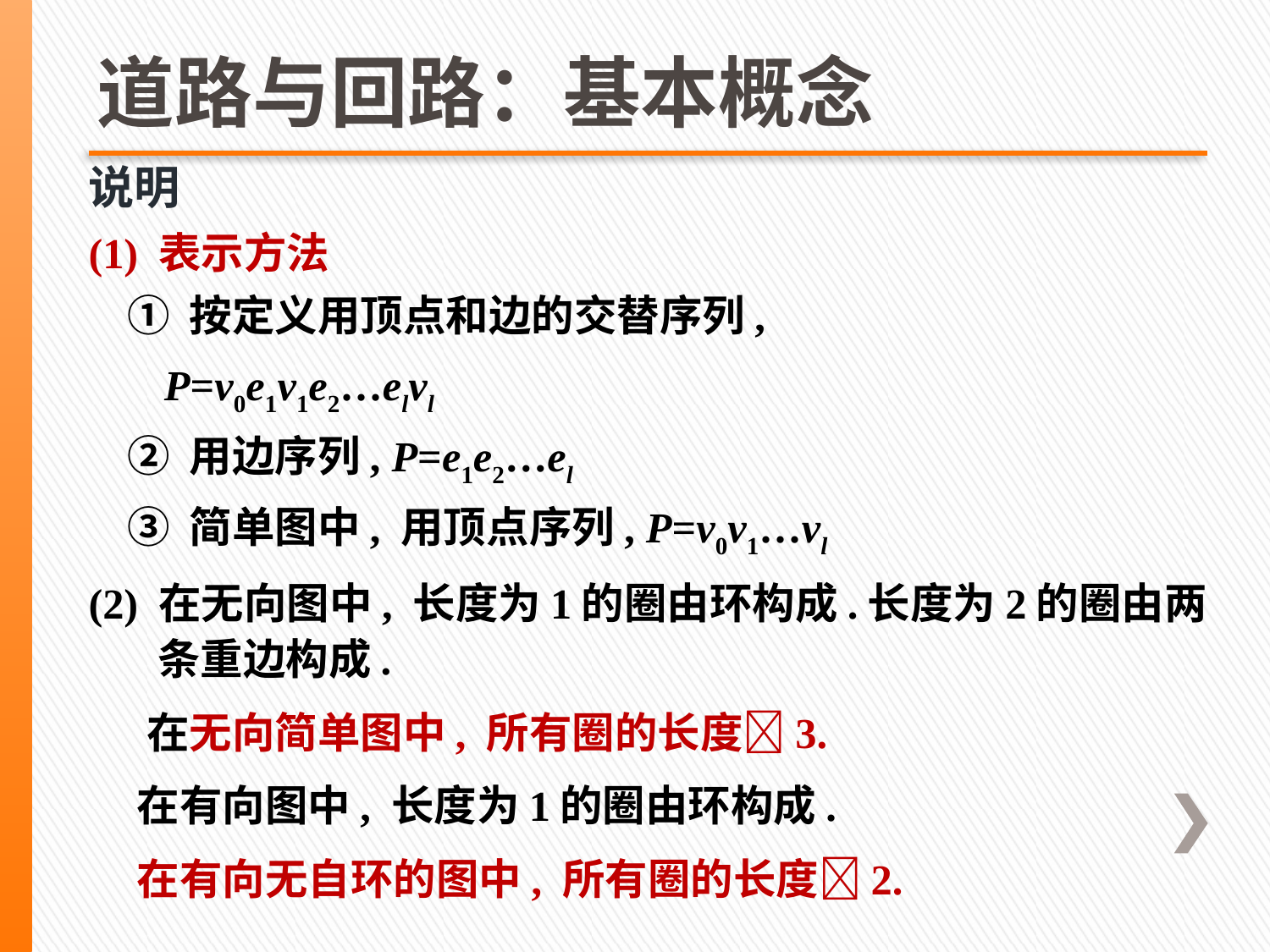

# 道路与回路：基本概念
说明
(1) 表示方法
    ① 按定义用顶点和边的交替序列,
       P=v0e1v1e2…elvl
    ② 用边序列, P=e1e2…el
    ③ 简单图中, 用顶点序列, P=v0v1…vl
(2) 在无向图中, 长度为1的圈由环构成.长度为2的圈由两条重边构成.
     在无向简单图中, 所有圈的长度≥3.
    在有向图中, 长度为1的圈由环构成.
    在有向无自环的图中, 所有圈的长度≥2.